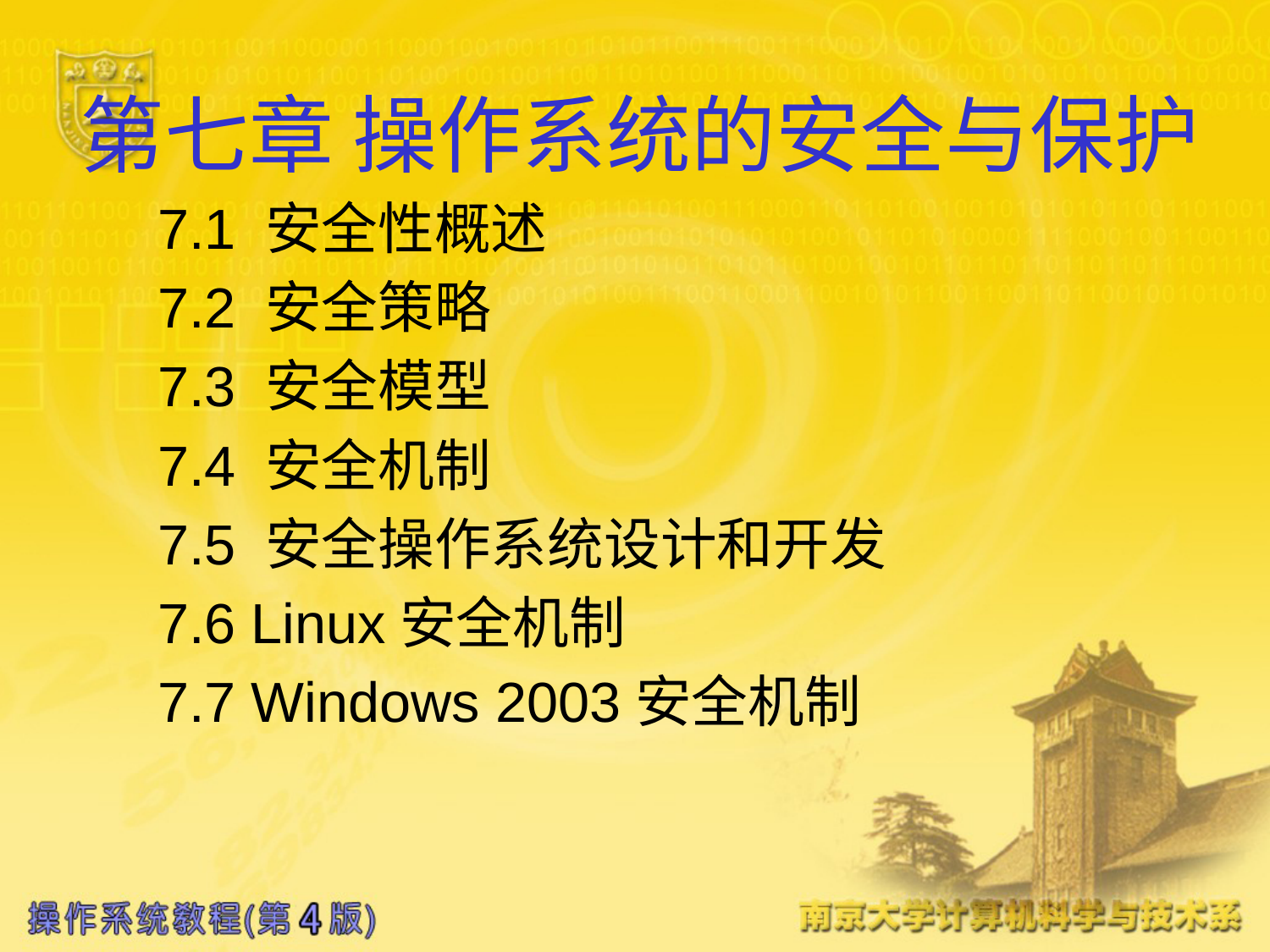

# 第七章 操作系统的安全与保护
7.1 安全性概述
7.2 安全策略
7.3 安全模型
7.4 安全机制
7.5 安全操作系统设计和开发
7.6 Linux安全机制
7.7 Windows 2003安全机制